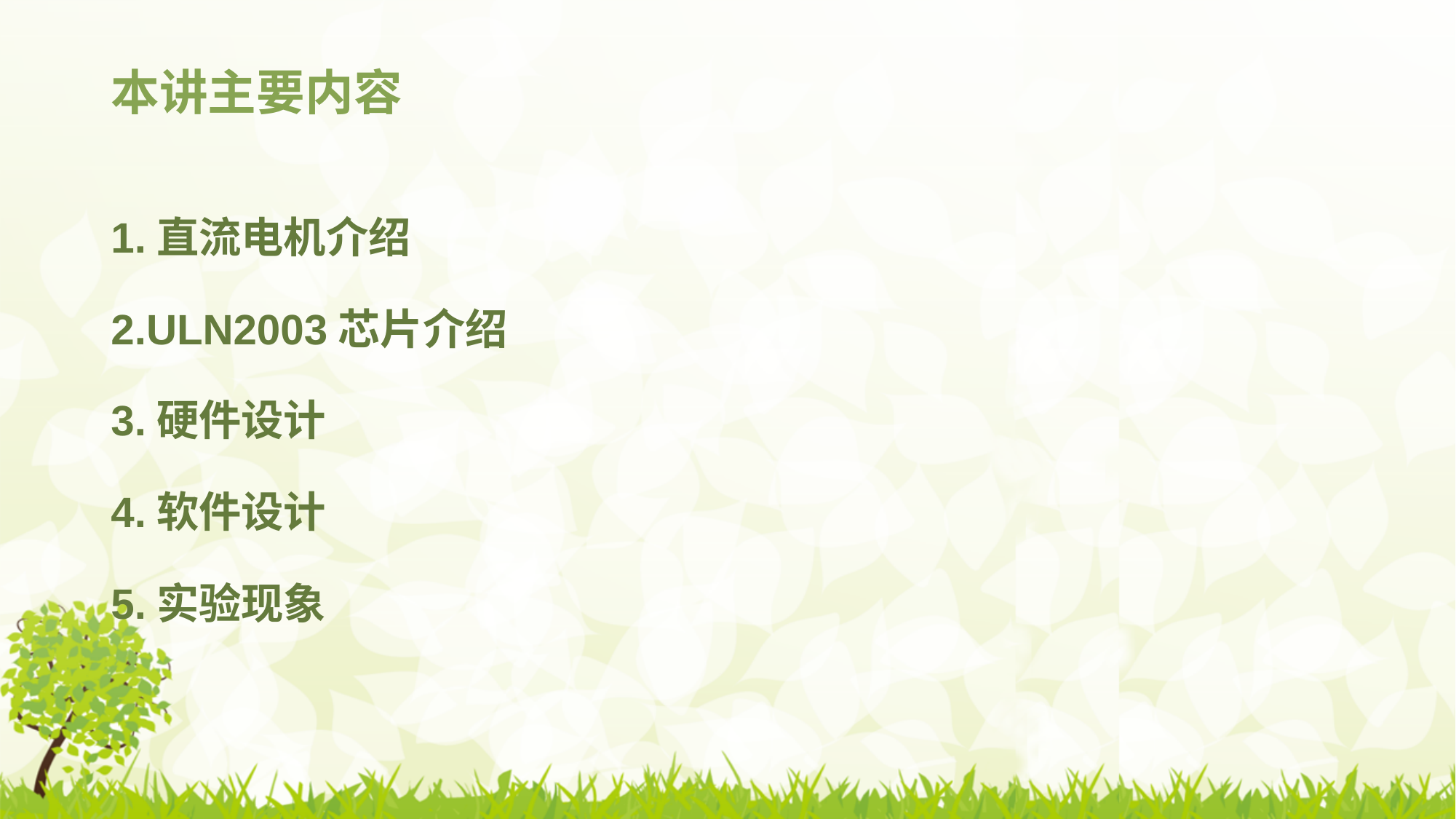

# 本讲主要内容
1.直流电机介绍
2.ULN2003芯片介绍
3.硬件设计
4.软件设计
5.实验现象